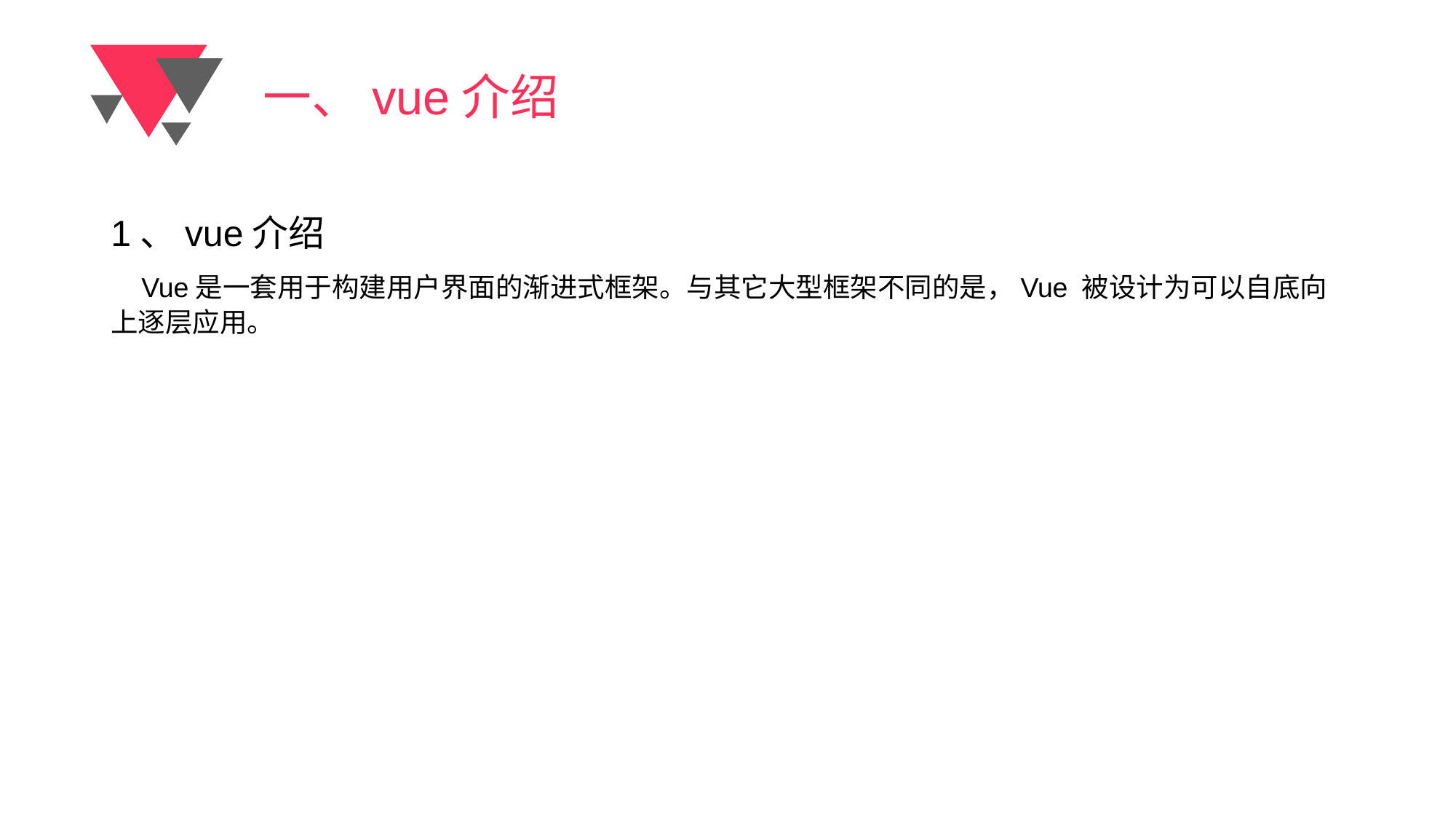

# 一、vue介绍
1、vue介绍
   Vue是一套用于构建用户界面的渐进式框架。与其它大型框架不同的是，Vue 被设计为可以自底向上逐层应用。